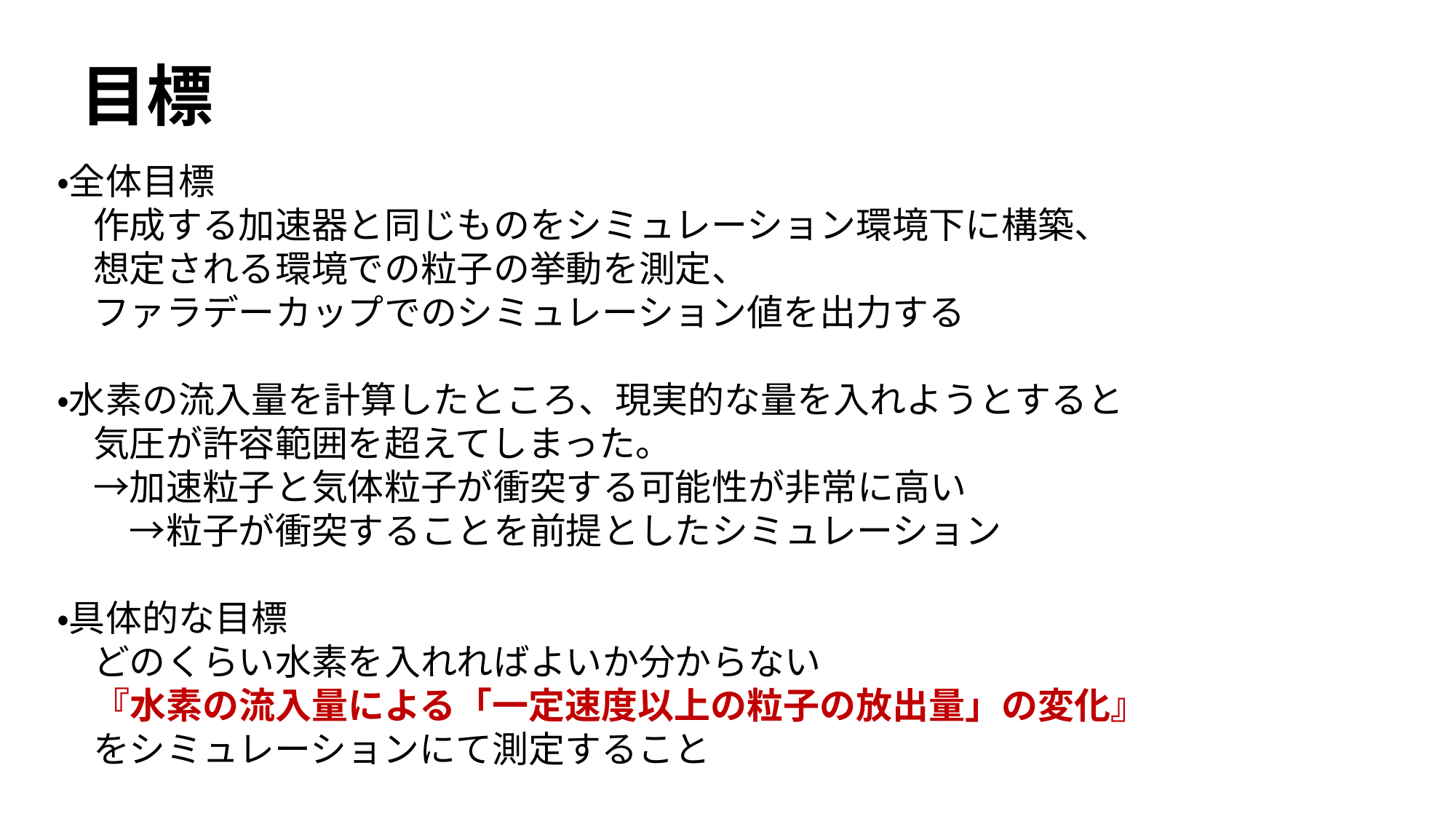

目標
・全体目標
　作成する加速器と同じものをシミュレーション環境下に構築、
　想定される環境での粒子の挙動を測定、
　ファラデーカップでのシミュレーション値を出力する

・水素の流入量を計算したところ、現実的な量を入れようとすると
　気圧が許容範囲を超えてしまった。
　→加速粒子と気体粒子が衝突する可能性が非常に高い
　　→粒子が衝突することを前提としたシミュレーション

・具体的な目標
　どのくらい水素を入れればよいか分からない
　『水素の流入量による「一定速度以上の粒子の放出量」の変化』
　をシミュレーションにて測定すること